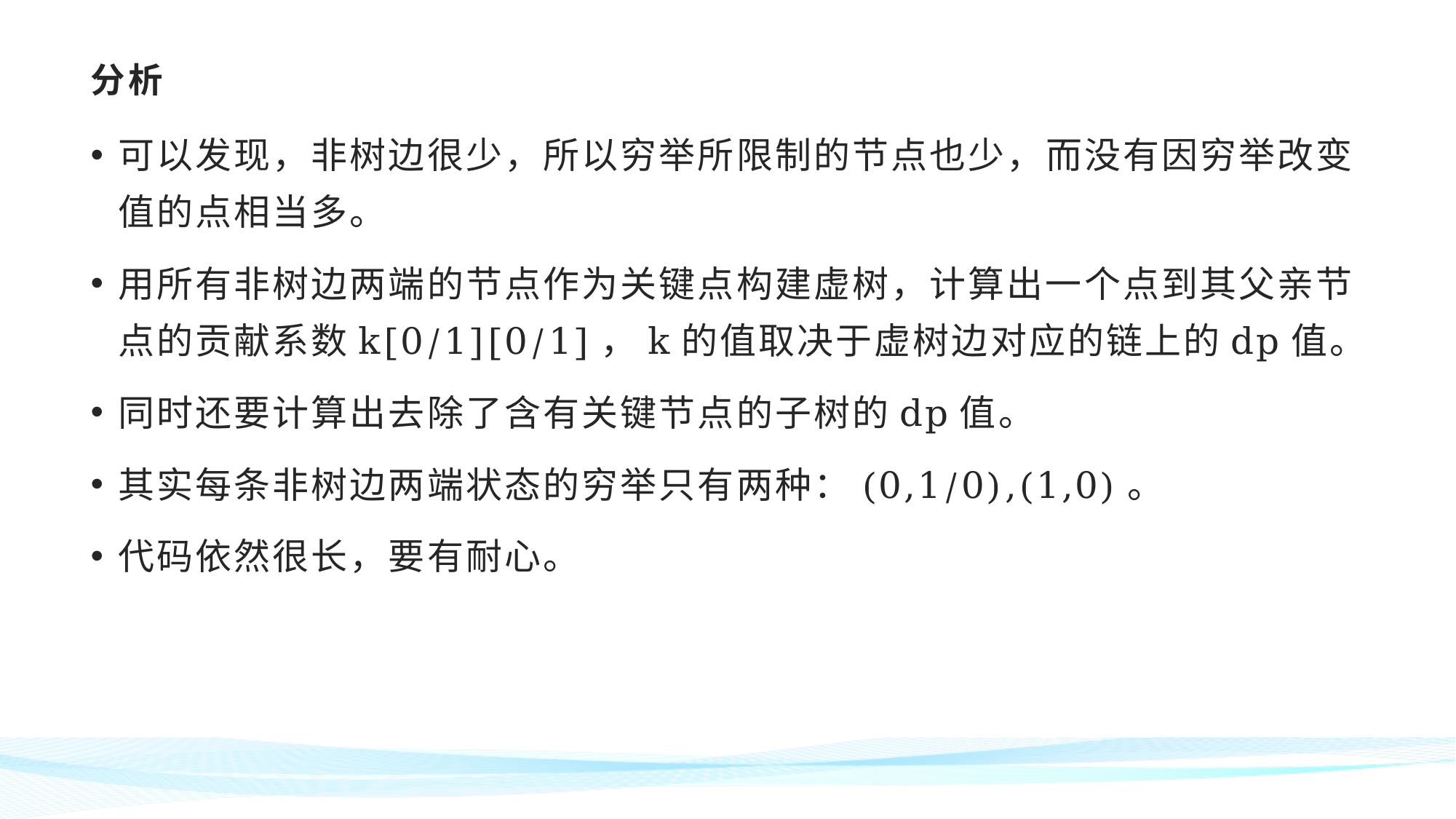

# 分析
可以发现，非树边很少，所以穷举所限制的节点也少，而没有因穷举改变值的点相当多。
用所有非树边两端的节点作为关键点构建虚树，计算出一个点到其父亲节点的贡献系数k[0/1][0/1]，k的值取决于虚树边对应的链上的dp值。
同时还要计算出去除了含有关键节点的子树的dp值。
其实每条非树边两端状态的穷举只有两种：(0,1/0),(1,0)。
代码依然很长，要有耐心。